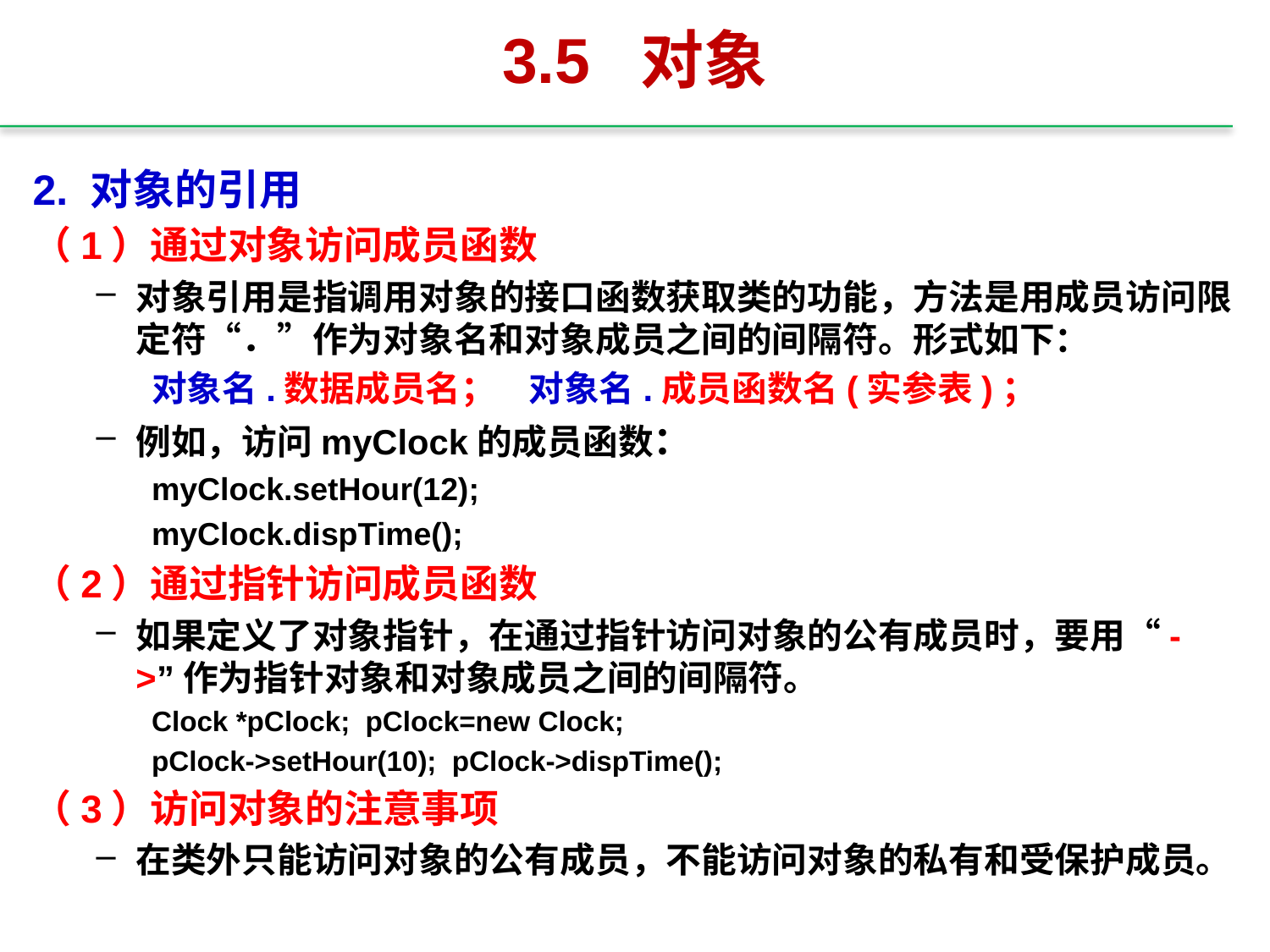

# 3.5  对象
2. 对象的引用
（1）通过对象访问成员函数
对象引用是指调用对象的接口函数获取类的功能，方法是用成员访问限定符“．”作为对象名和对象成员之间的间隔符。形式如下：
对象名.数据成员名；    对象名.成员函数名(实参表)；
例如，访问myClock的成员函数：
myClock.setHour(12);
myClock.dispTime();
（2）通过指针访问成员函数
如果定义了对象指针，在通过指针访问对象的公有成员时，要用“->”作为指针对象和对象成员之间的间隔符。
Clock *pClock;  pClock=new Clock;
pClock->setHour(10);  pClock->dispTime();
（3）访问对象的注意事项
在类外只能访问对象的公有成员，不能访问对象的私有和受保护成员。